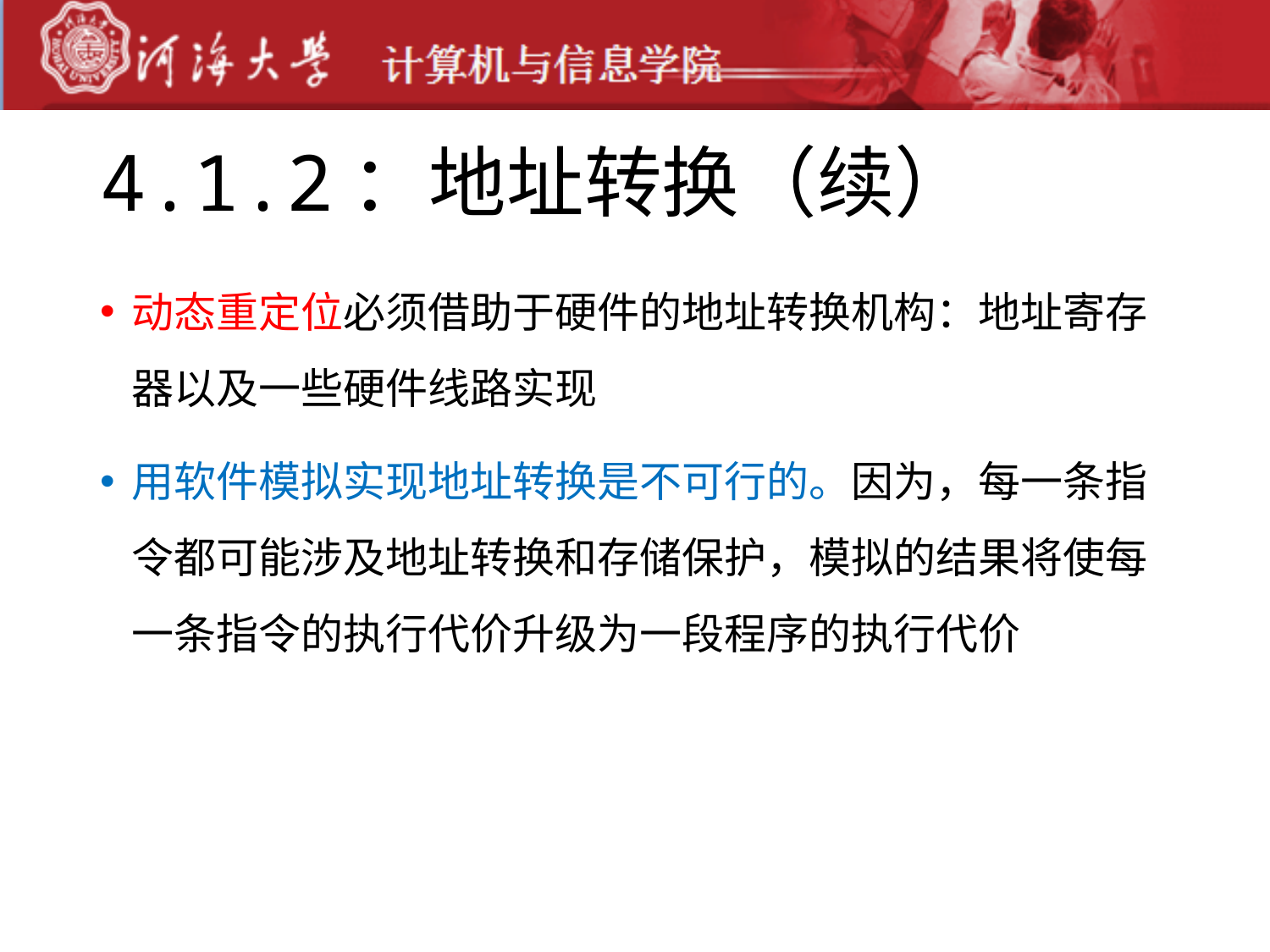

# 4.1.2：地址转换（续）
动态重定位必须借助于硬件的地址转换机构：地址寄存器以及一些硬件线路实现
用软件模拟实现地址转换是不可行的。因为，每一条指令都可能涉及地址转换和存储保护，模拟的结果将使每一条指令的执行代价升级为一段程序的执行代价